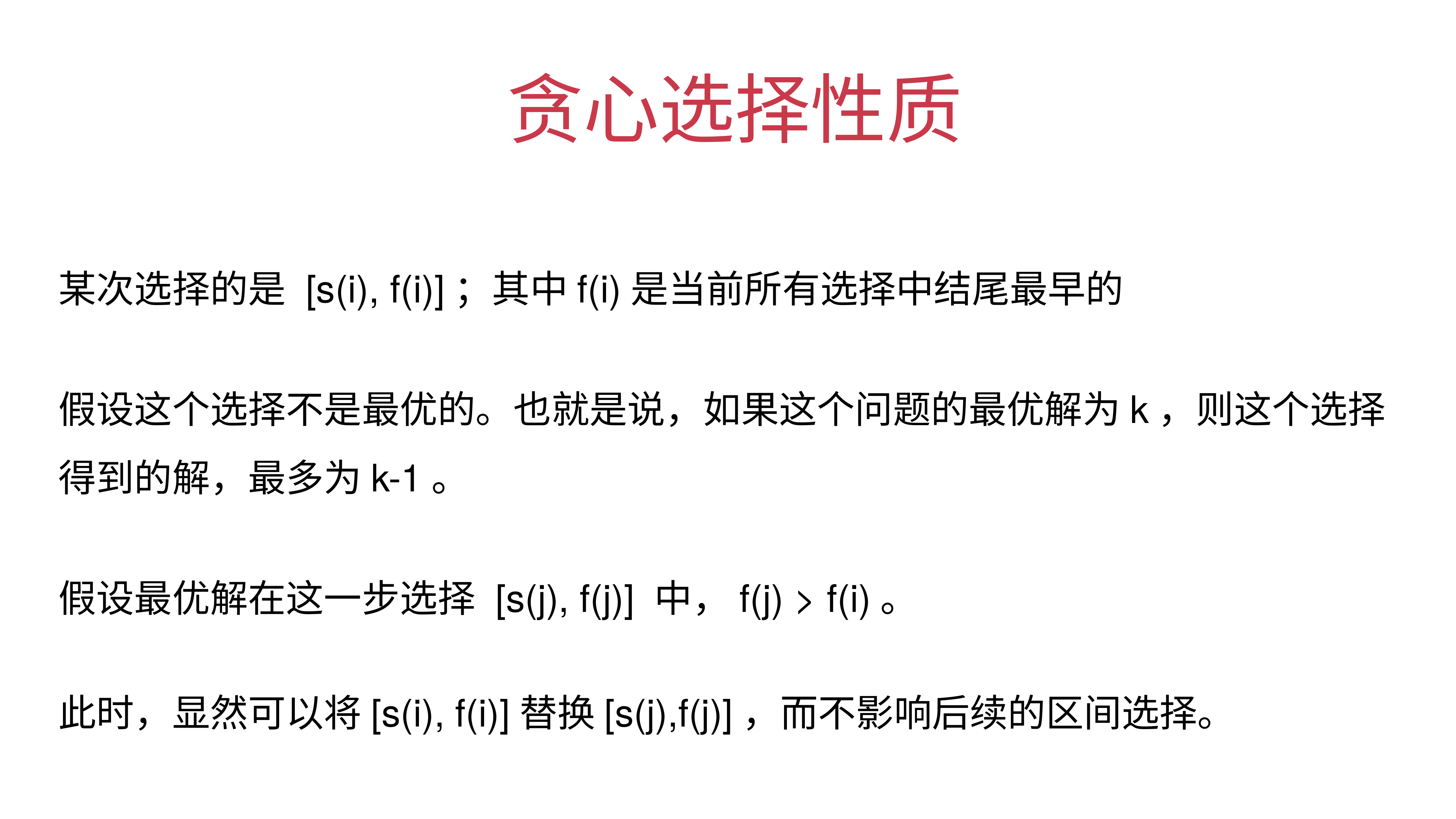

# 贪心选择性质
某次选择的是 [s(i), f(i)]；其中f(i)是当前所有选择中结尾最早的
假设这个选择不是最优的。也就是说，如果这个问题的最优解为k，则这个选择得到的解，最多为k-1。
假设最优解在这一步选择 [s(j), f(j)] 中，f(j) > f(i)。
此时，显然可以将[s(i), f(i)]替换[s(j),f(j)]，而不影响后续的区间选择。